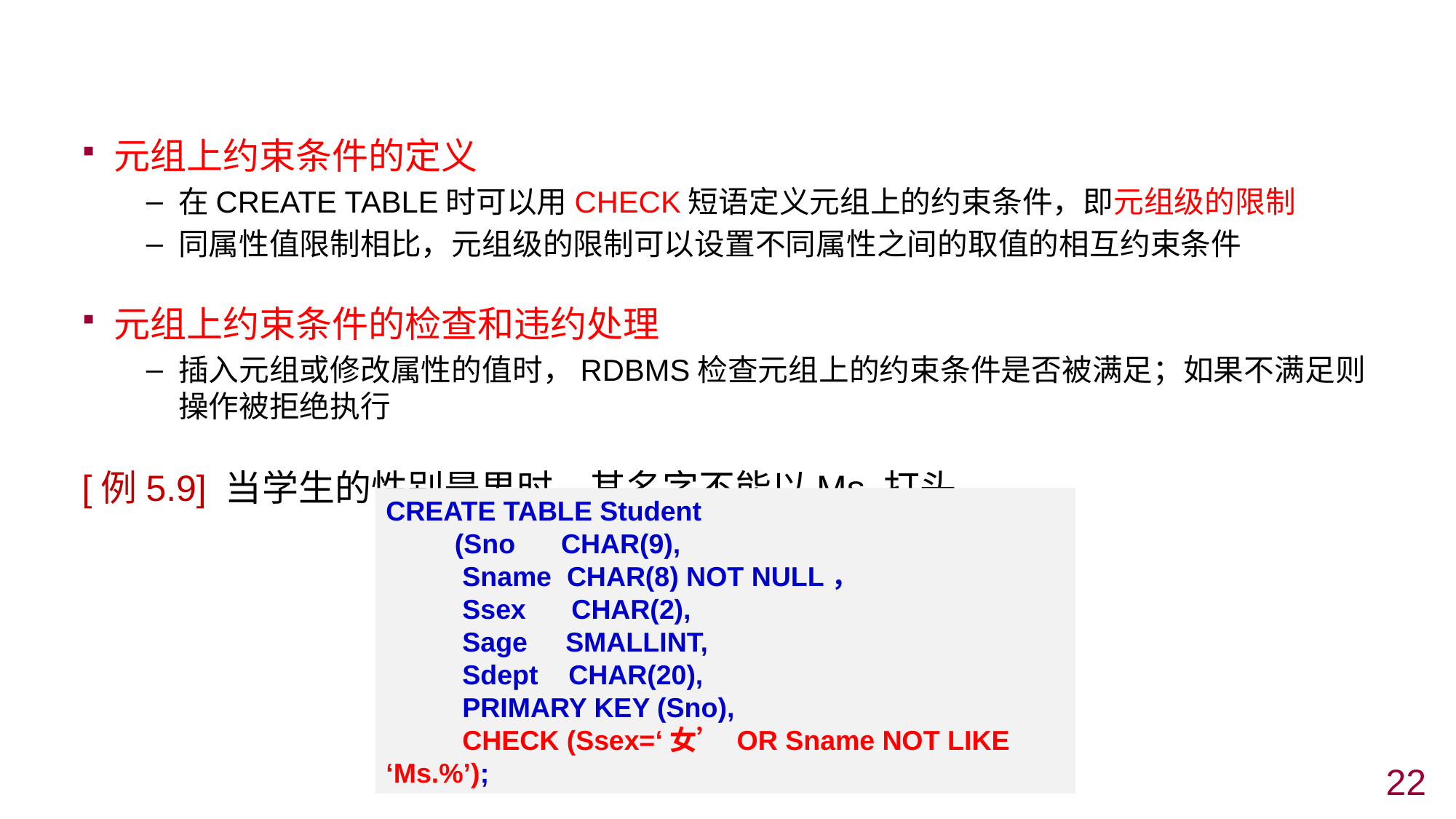

#
元组上约束条件的定义
在CREATE TABLE时可以用CHECK短语定义元组上的约束条件，即元组级的限制
同属性值限制相比，元组级的限制可以设置不同属性之间的取值的相互约束条件

元组上约束条件的检查和违约处理
插入元组或修改属性的值时，RDBMS检查元组上的约束条件是否被满足；如果不满足则操作被拒绝执行

[例5.9] 当学生的性别是男时，其名字不能以Ms.打头。
CREATE TABLE Student
         (Sno      CHAR(9),
          Sname  CHAR(8) NOT NULL，
          Ssex      CHAR(2),
          Sage     SMALLINT,
          Sdept    CHAR(20),
          PRIMARY KEY (Sno),
          CHECK (Ssex=‘女’ OR Sname NOT LIKE ‘Ms.%’);
22